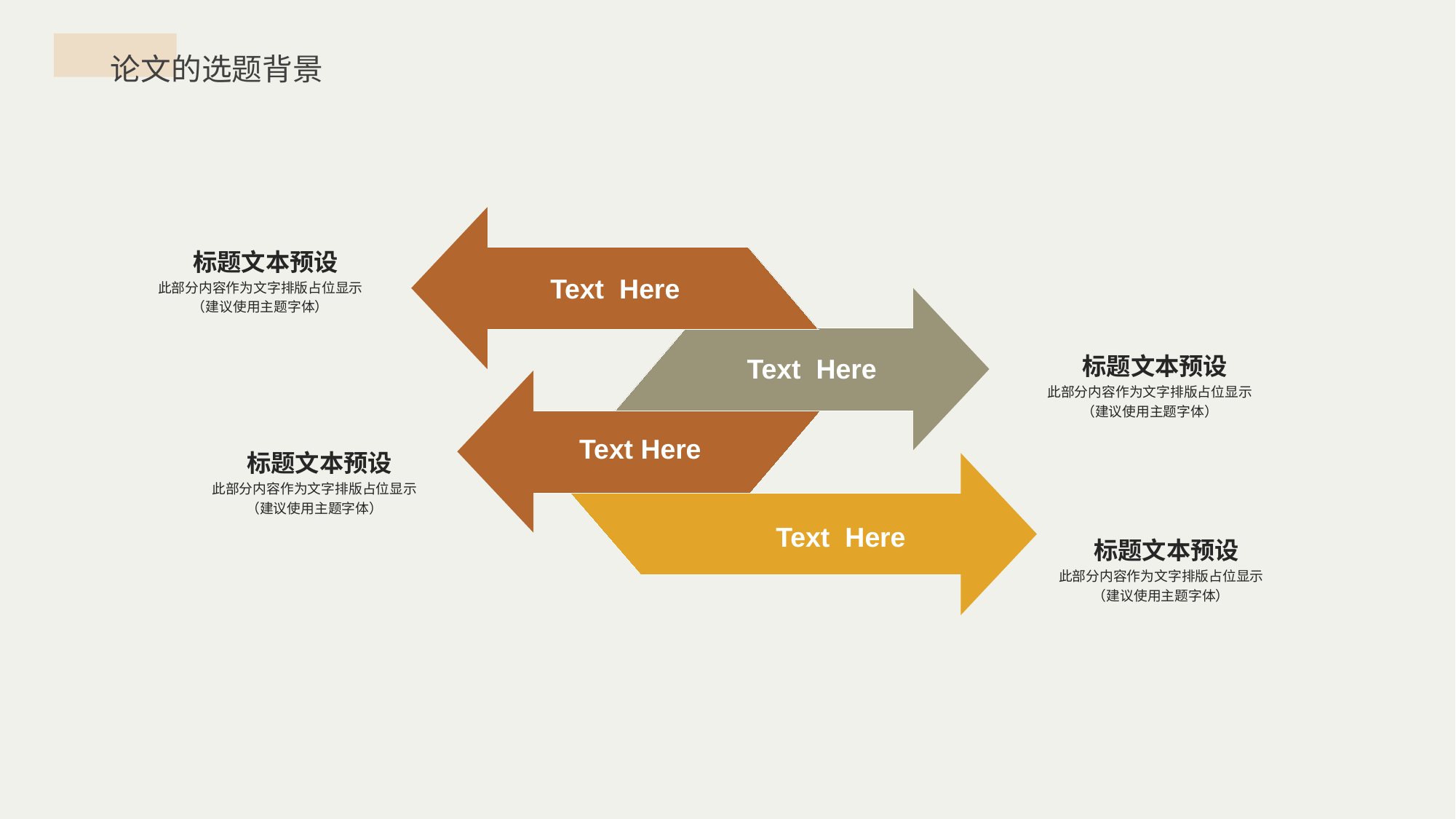

论文的选题背景

标题文本预设
此部分内容作为文字排版占位显示
（建议使用主题字体）
Text  Here
标题文本预设
此部分内容作为文字排版占位显示
（建议使用主题字体）
Text  Here
Text Here
标题文本预设
此部分内容作为文字排版占位显示
（建议使用主题字体）
Text  Here
标题文本预设
此部分内容作为文字排版占位显示
（建议使用主题字体）